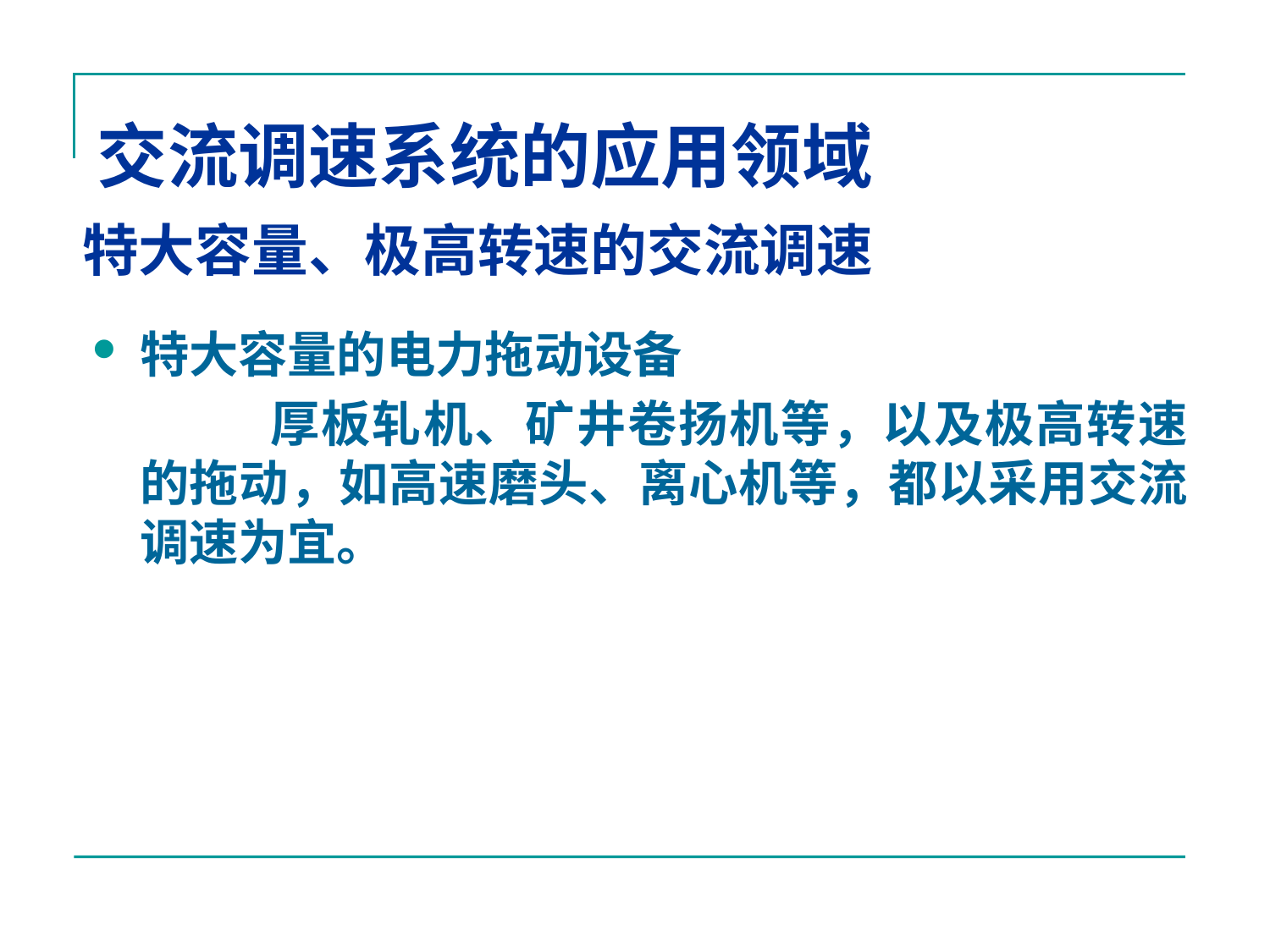

交流调速系统的应用领域
# 特大容量、极高转速的交流调速
特大容量的电力拖动设备
		厚板轧机、矿井卷扬机等，以及极高转速的拖动，如高速磨头、离心机等，都以采用交流调速为宜。